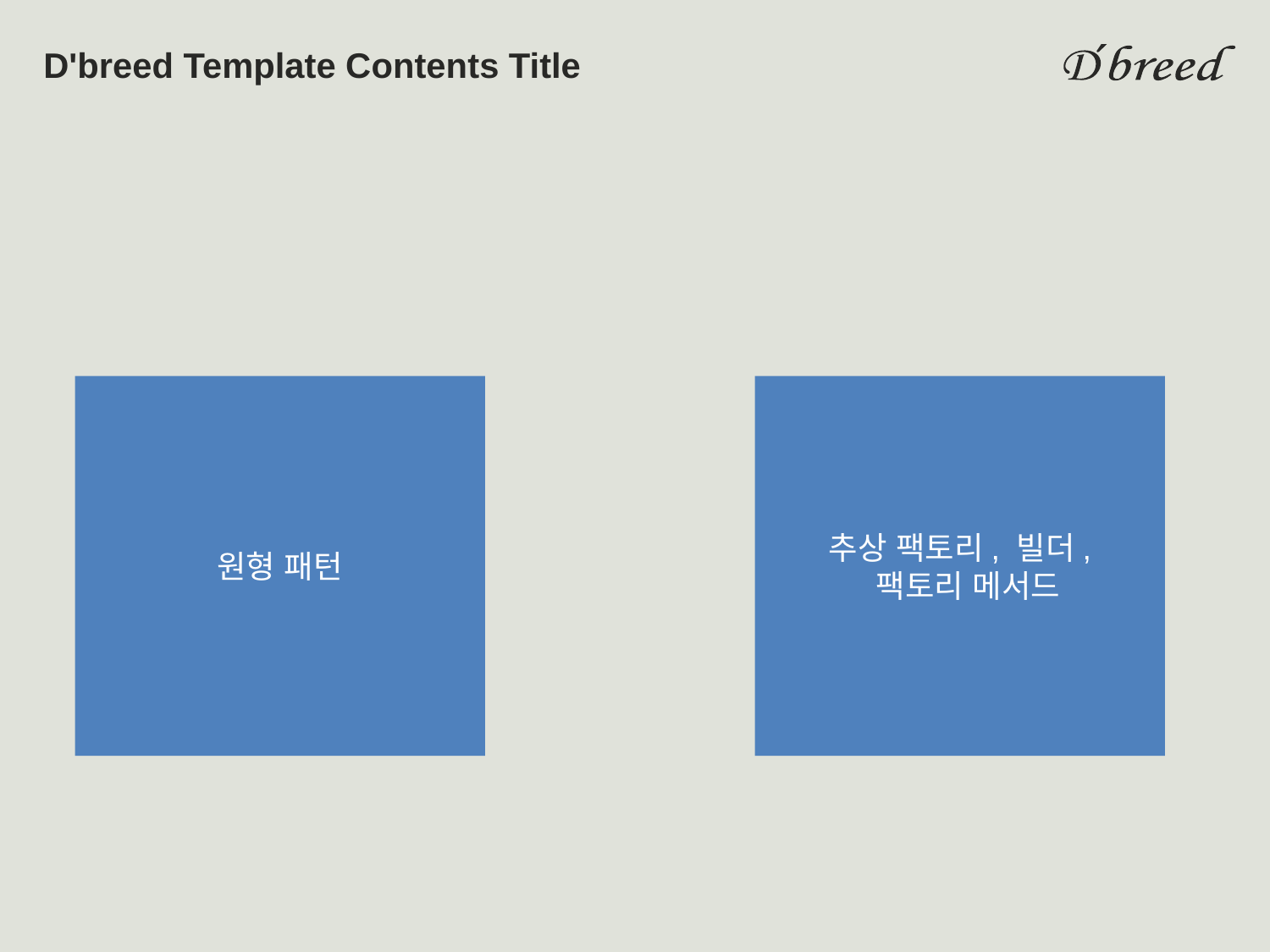

# D'breed Template Contents Title
원형 패턴
추상 팩토리, 빌더,
 팩토리 메서드